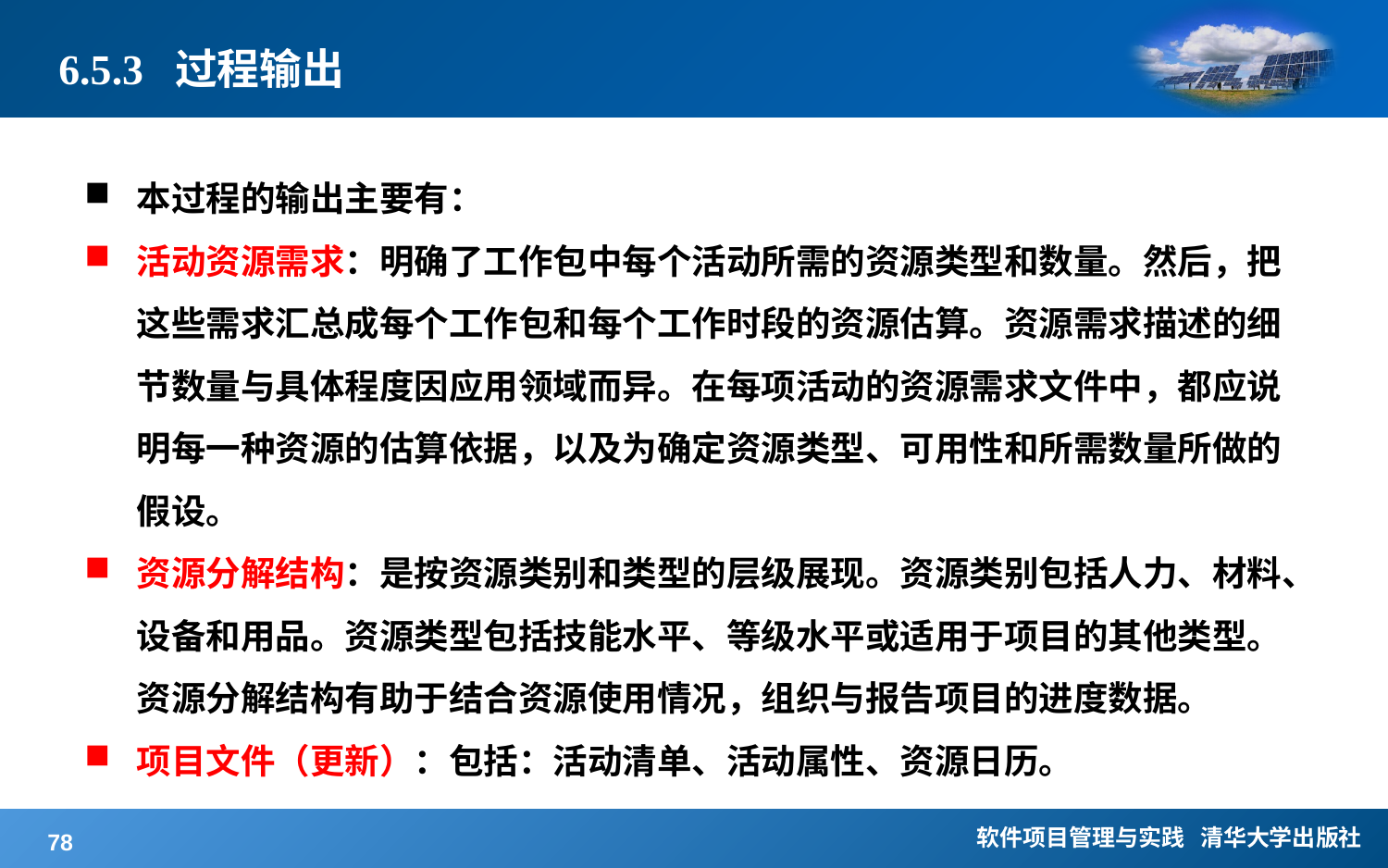

# 6.5.3  过程输出
本过程的输出主要有：
活动资源需求：明确了工作包中每个活动所需的资源类型和数量。然后，把这些需求汇总成每个工作包和每个工作时段的资源估算。资源需求描述的细节数量与具体程度因应用领域而异。在每项活动的资源需求文件中，都应说明每一种资源的估算依据，以及为确定资源类型、可用性和所需数量所做的假设。
资源分解结构：是按资源类别和类型的层级展现。资源类别包括人力、材料、设备和用品。资源类型包括技能水平、等级水平或适用于项目的其他类型。资源分解结构有助于结合资源使用情况，组织与报告项目的进度数据。
项目文件（更新）：包括：活动清单、活动属性、资源日历。